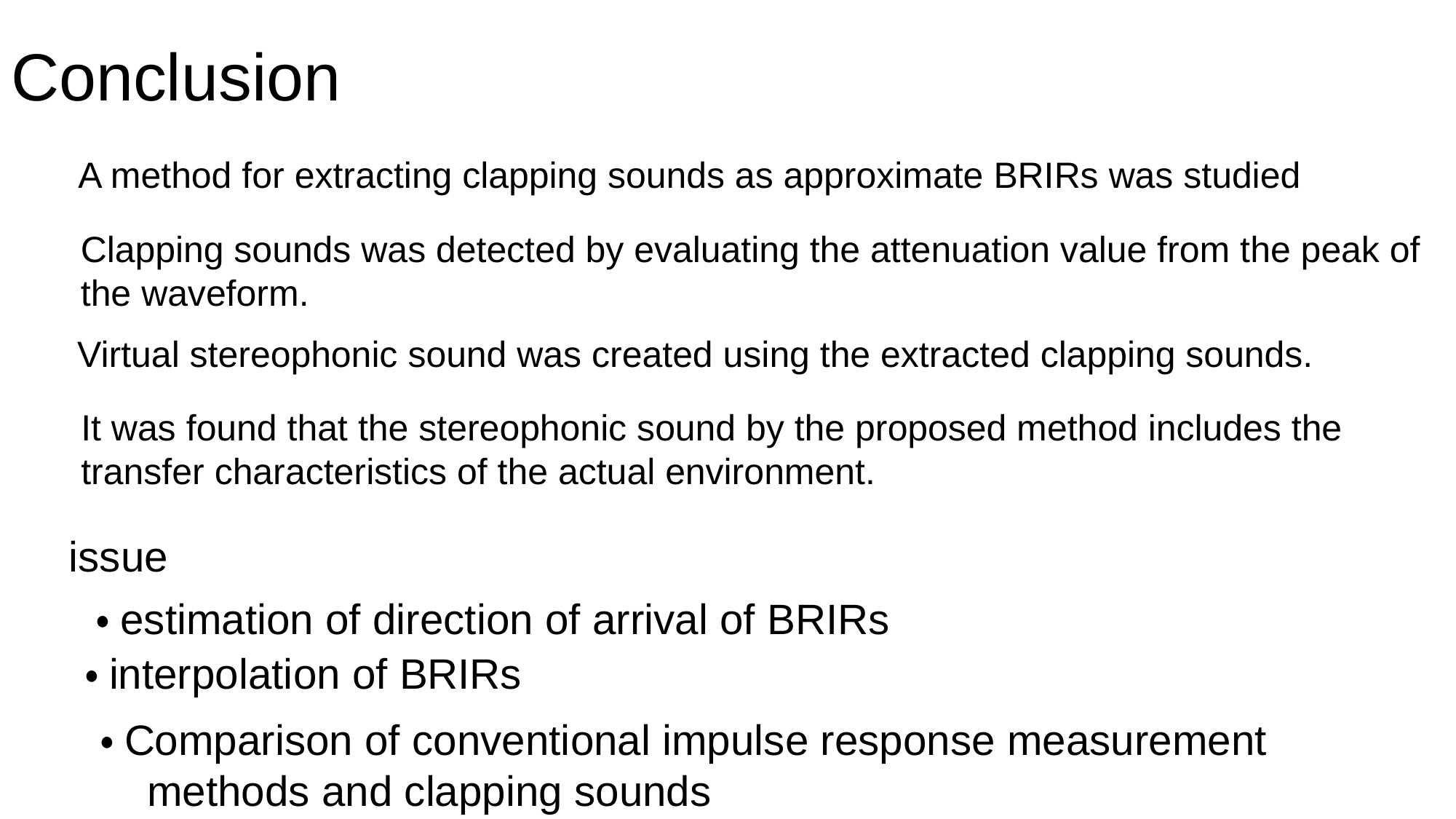

# Conclusion
A method for extracting clapping sounds as approximate BRIRs was studied
Clapping sounds was detected by evaluating the attenuation value from the peak of
the waveform.
Virtual stereophonic sound was created using the extracted clapping sounds.
It was found that the stereophonic sound by the proposed method includes the
transfer characteristics of the actual environment.
issue
・estimation of direction of arrival of BRIRs
・interpolation of BRIRs
・Comparison of conventional impulse response measurement
    methods and clapping sounds